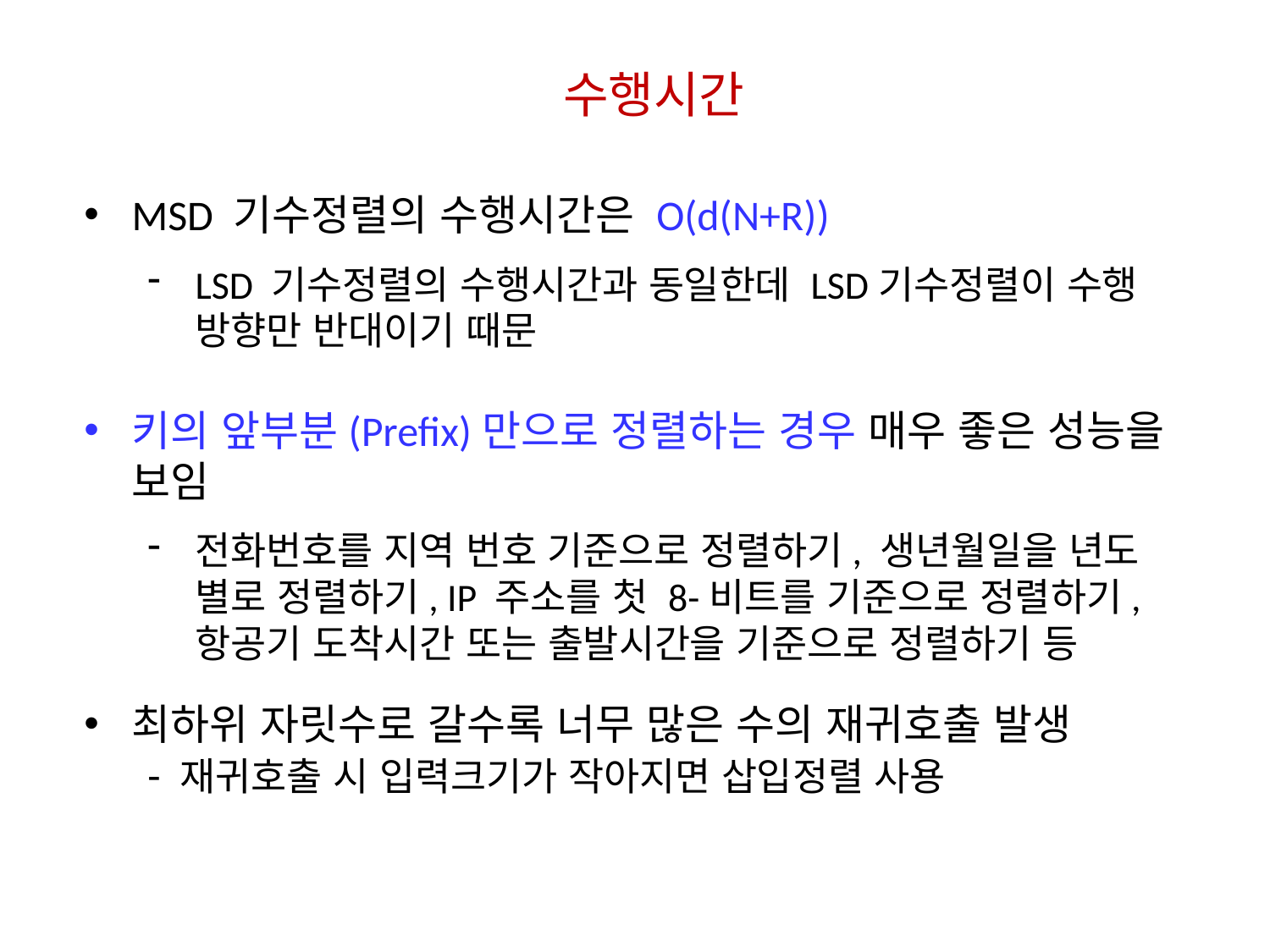

수행시간
MSD 기수정렬의 수행시간은 O(d(N+R))
LSD 기수정렬의 수행시간과 동일한데 LSD기수정렬이 수행 방향만 반대이기 때문

키의 앞부분(Prefix)만으로 정렬하는 경우 매우 좋은 성능을 보임
전화번호를 지역 번호 기준으로 정렬하기, 생년월일을 년도 별로 정렬하기, IP 주소를 첫 8-비트를 기준으로 정렬하기, 항공기 도착시간 또는 출발시간을 기준으로 정렬하기 등
최하위 자릿수로 갈수록 너무 많은 수의 재귀호출 발생
- 재귀호출 시 입력크기가 작아지면 삽입정렬 사용